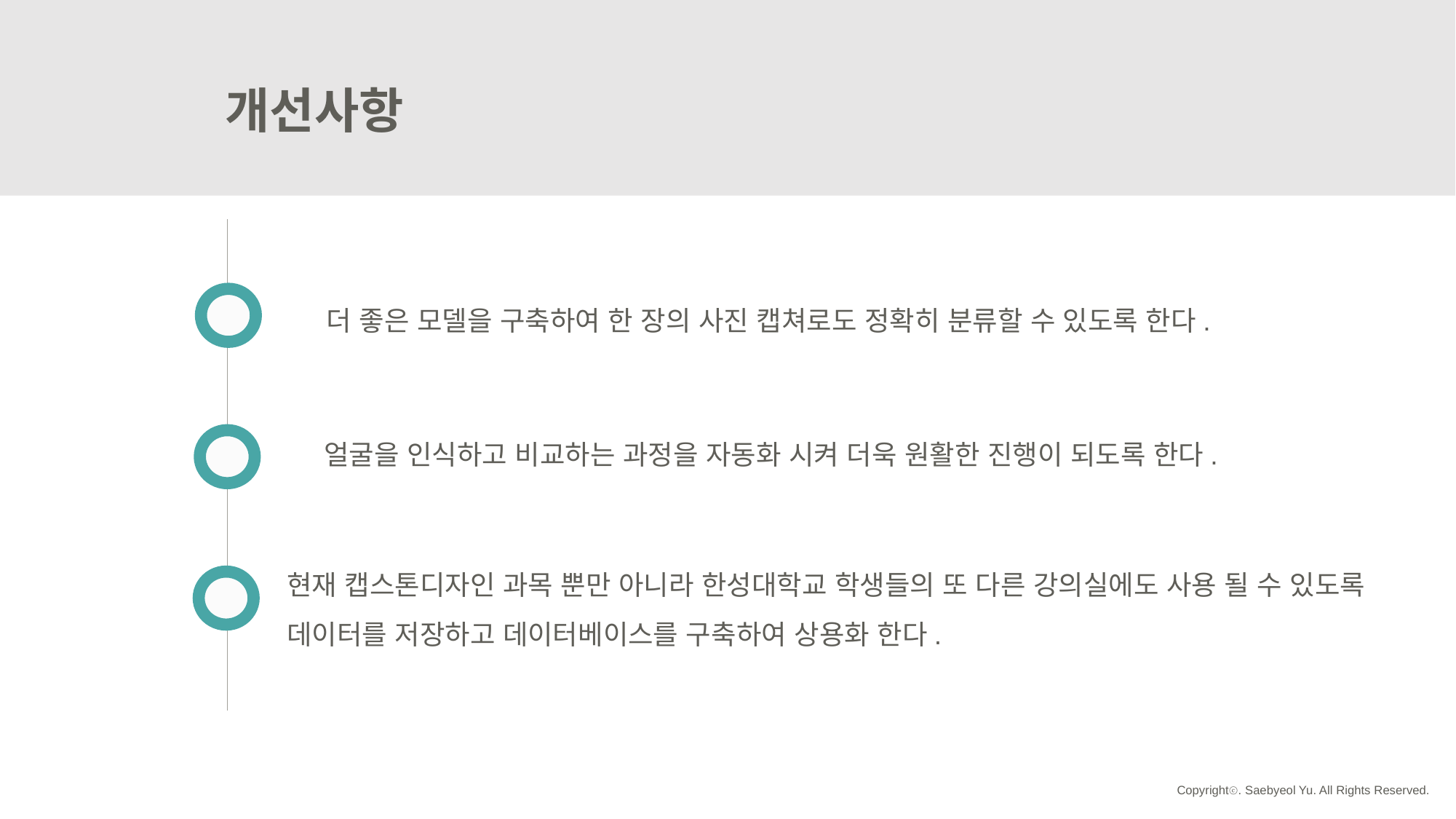

개선사항

더 좋은 모델을 구축하여 한 장의 사진 캡쳐로도 정확히 분류할 수 있도록 한다.

얼굴을 인식하고 비교하는 과정을 자동화 시켜 더욱 원활한 진행이 되도록 한다.
현재 캡스톤디자인 과목 뿐만 아니라 한성대학교 학생들의 또 다른 강의실에도 사용 될 수 있도록 데이터를 저장하고 데이터베이스를 구축하여 상용화 한다.